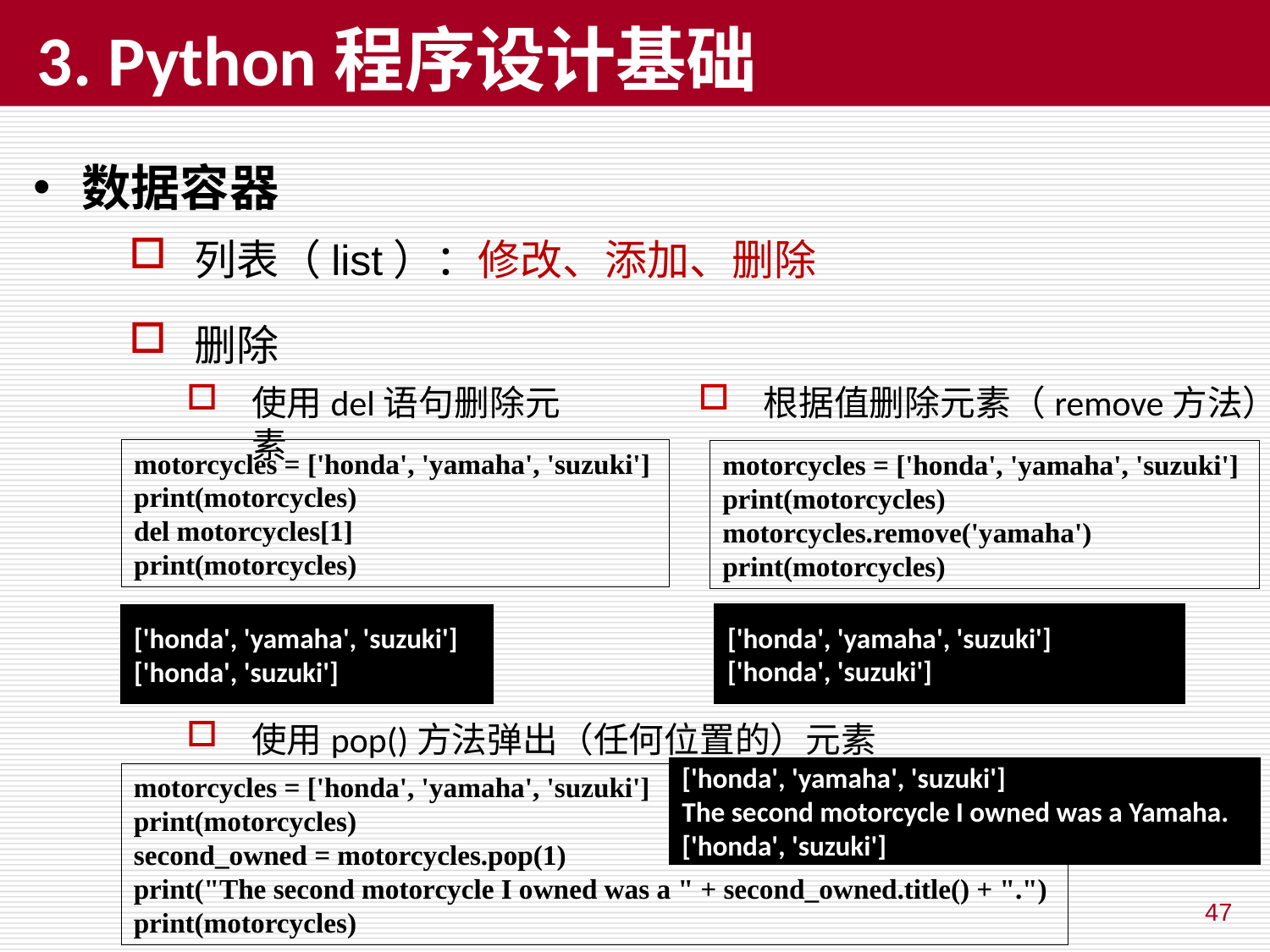

# 3. Python程序设计基础
数据容器
列表（list）：修改、添加、删除

删除

使用del语句删除元素
根据值删除元素（remove方法）
motorcycles = ['honda', 'yamaha', 'suzuki']
print(motorcycles)
del motorcycles[1]
print(motorcycles)
motorcycles = ['honda', 'yamaha', 'suzuki']
print(motorcycles)
motorcycles.remove('yamaha')
print(motorcycles)
['honda', 'yamaha', 'suzuki']
['honda', 'suzuki']
['honda', 'yamaha', 'suzuki']
['honda', 'suzuki']
使用pop()方法弹出（任何位置的）元素
['honda', 'yamaha', 'suzuki']
The second motorcycle I owned was a Yamaha.
['honda', 'suzuki']
motorcycles = ['honda', 'yamaha', 'suzuki']
print(motorcycles)
second_owned = motorcycles.pop(1)
print("The second motorcycle I owned was a " + second_owned.title() + ".")
print(motorcycles)
47